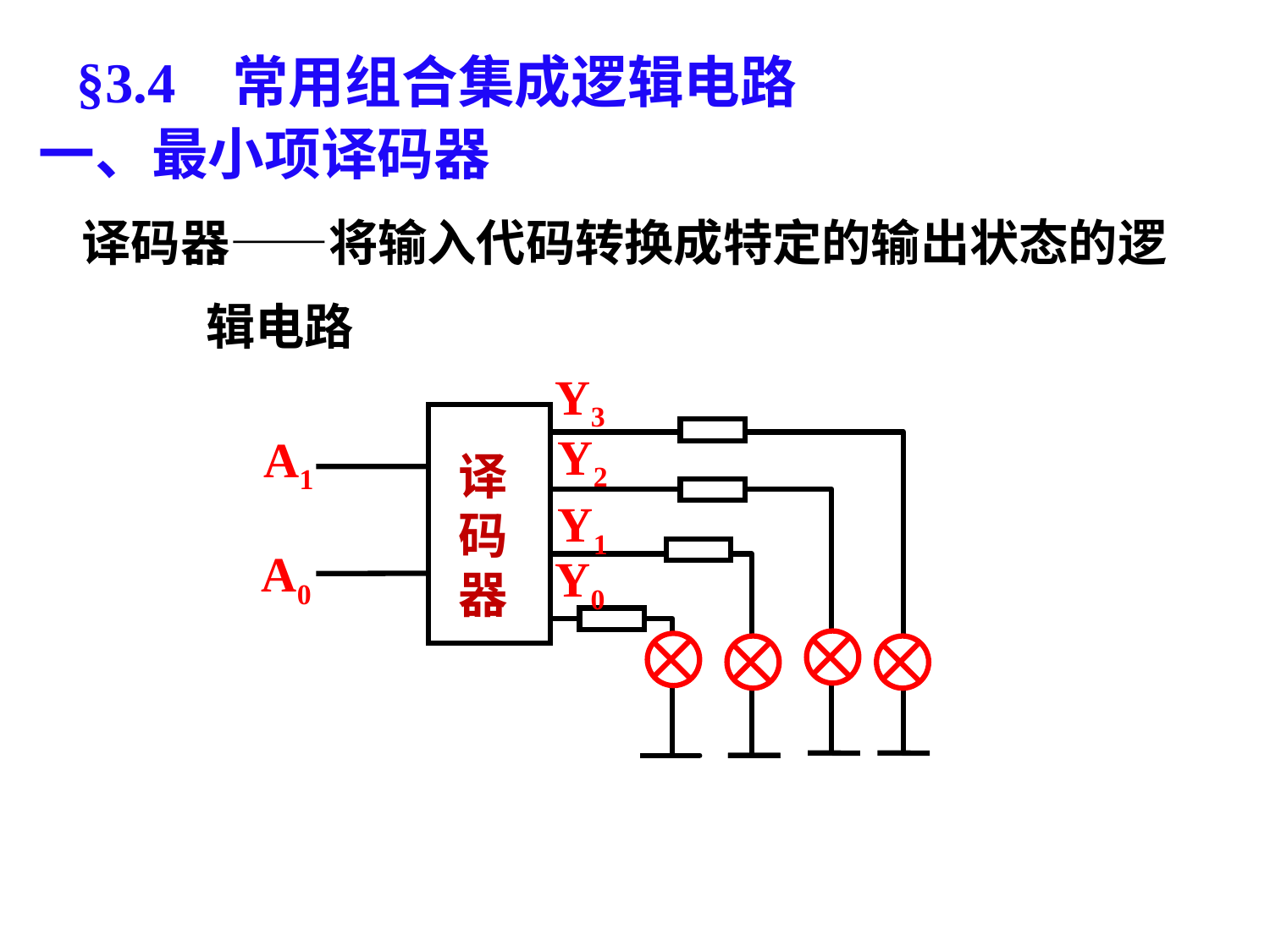

§3.4   常用组合集成逻辑电路
# 一、最小项译码器
译码器——将输入代码转换成特定的输出状态的逻
          辑电路
Y3

Y2
A1

译码器

Y1

A0

Y0